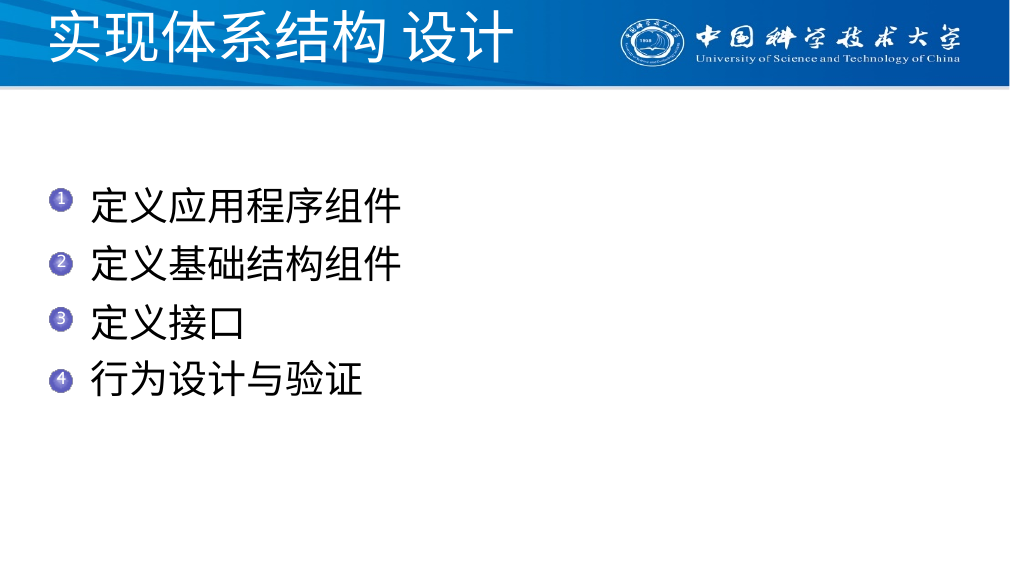

# 实现体系结构 设计
定义应用程序组件
定义基础结构组件
定义接口
行为设计与验证

1

2

3

4